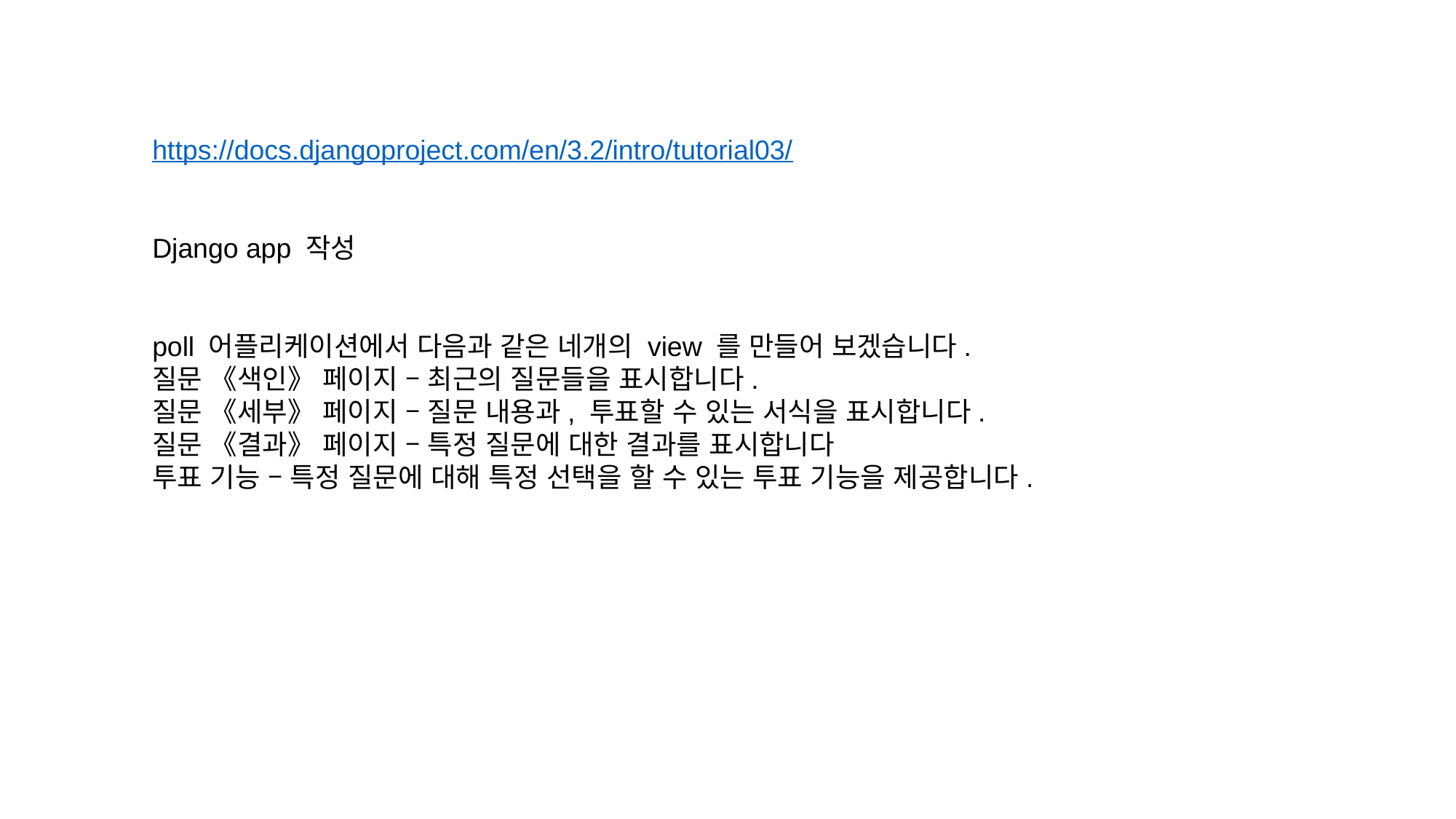

https://docs.djangoproject.com/en/3.2/intro/tutorial03/

Django app 작성

poll 어플리케이션에서 다음과 같은 네개의 view 를 만들어 보겠습니다.
질문 《색인》 페이지 – 최근의 질문들을 표시합니다.
질문 《세부》 페이지 – 질문 내용과, 투표할 수 있는 서식을 표시합니다.
질문 《결과》 페이지 – 특정 질문에 대한 결과를 표시합니다
투표 기능 – 특정 질문에 대해 특정 선택을 할 수 있는 투표 기능을 제공합니다.